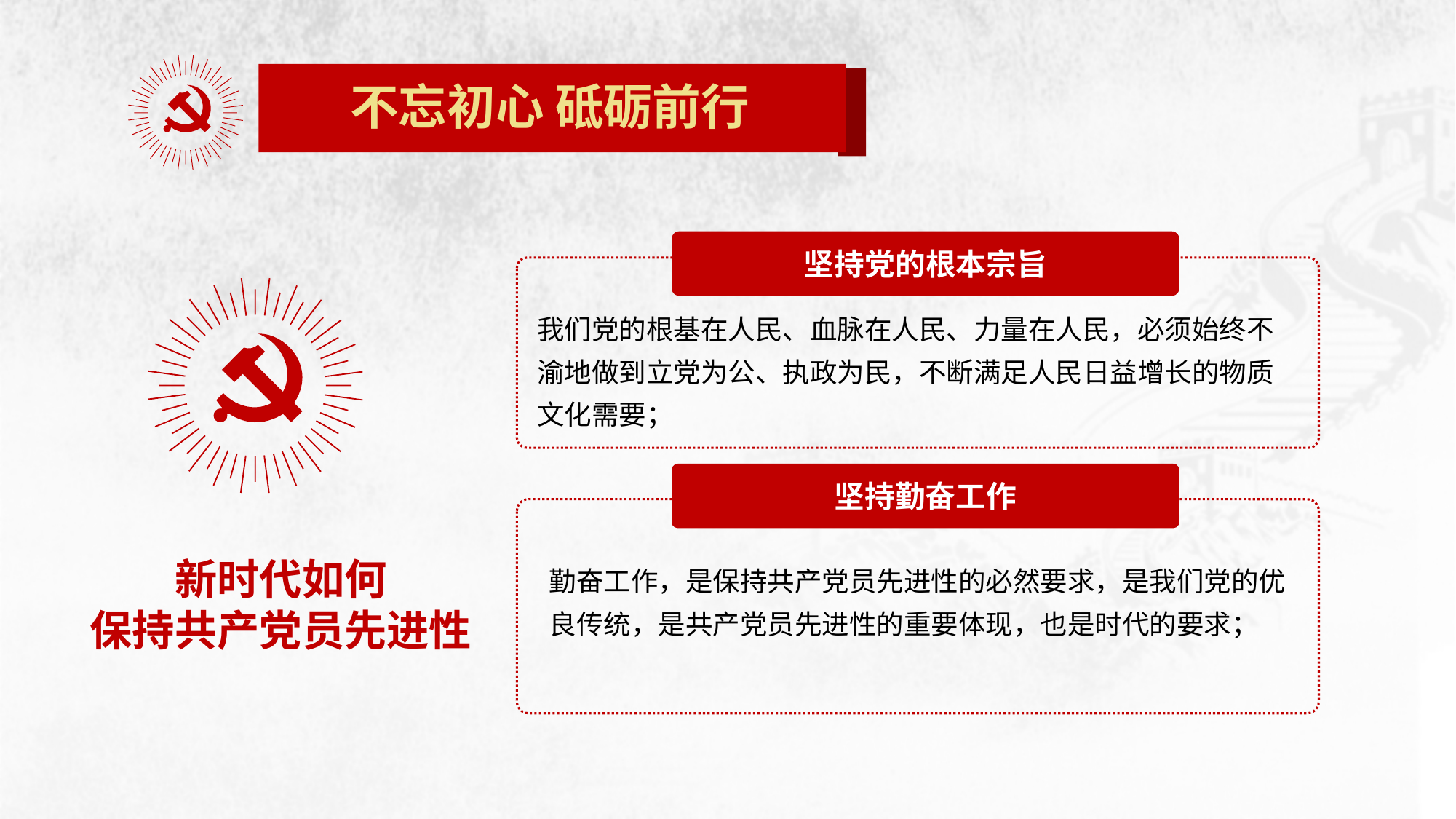

不忘初心 砥砺前行

坚持党的根本宗旨

新时代如何
保持共产党员先进性
我们党的根基在人民、血脉在人民、力量在人民，必须始终不渝地做到立党为公、执政为民，不断满足人民日益增长的物质文化需要；
坚持勤奋工作

勤奋工作，是保持共产党员先进性的必然要求，是我们党的优良传统，是共产党员先进性的重要体现，也是时代的要求；